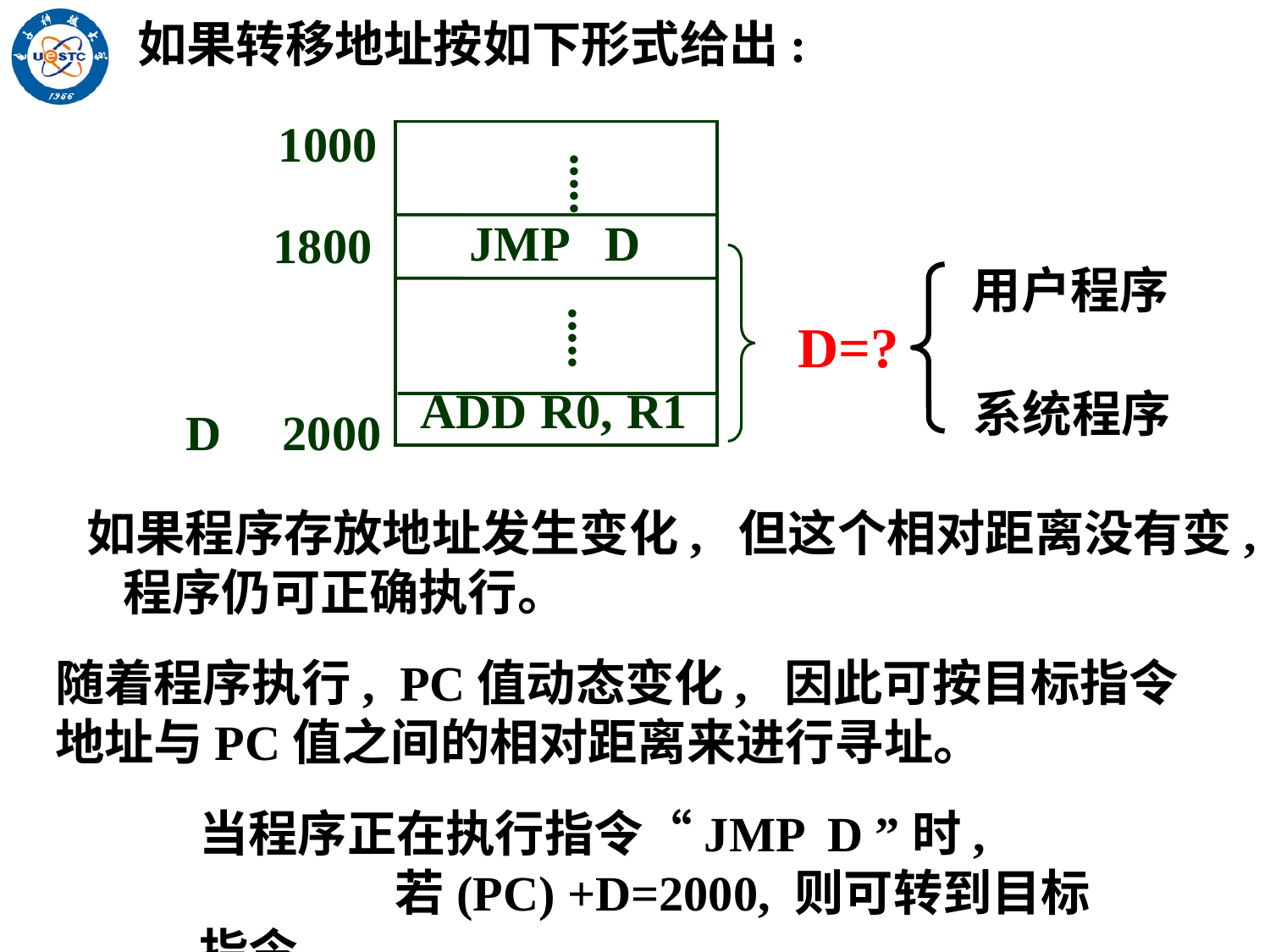

如果转移地址按如下形式给出:
1000

     JMP   D

 ADD  R0,  R1
.....
1800

.....

D     2000
用户程序

D=?
系统程序
如果程序存放地址发生变化,  但这个相对距离没有变,  程序仍可正确执行。
随着程序执行,  PC值动态变化,  因此可按目标指令地址与PC值之间的相对距离来进行寻址。
当程序正在执行指令“JMP  D ”时,                         若(PC) +D=2000, 则可转到目标指令。